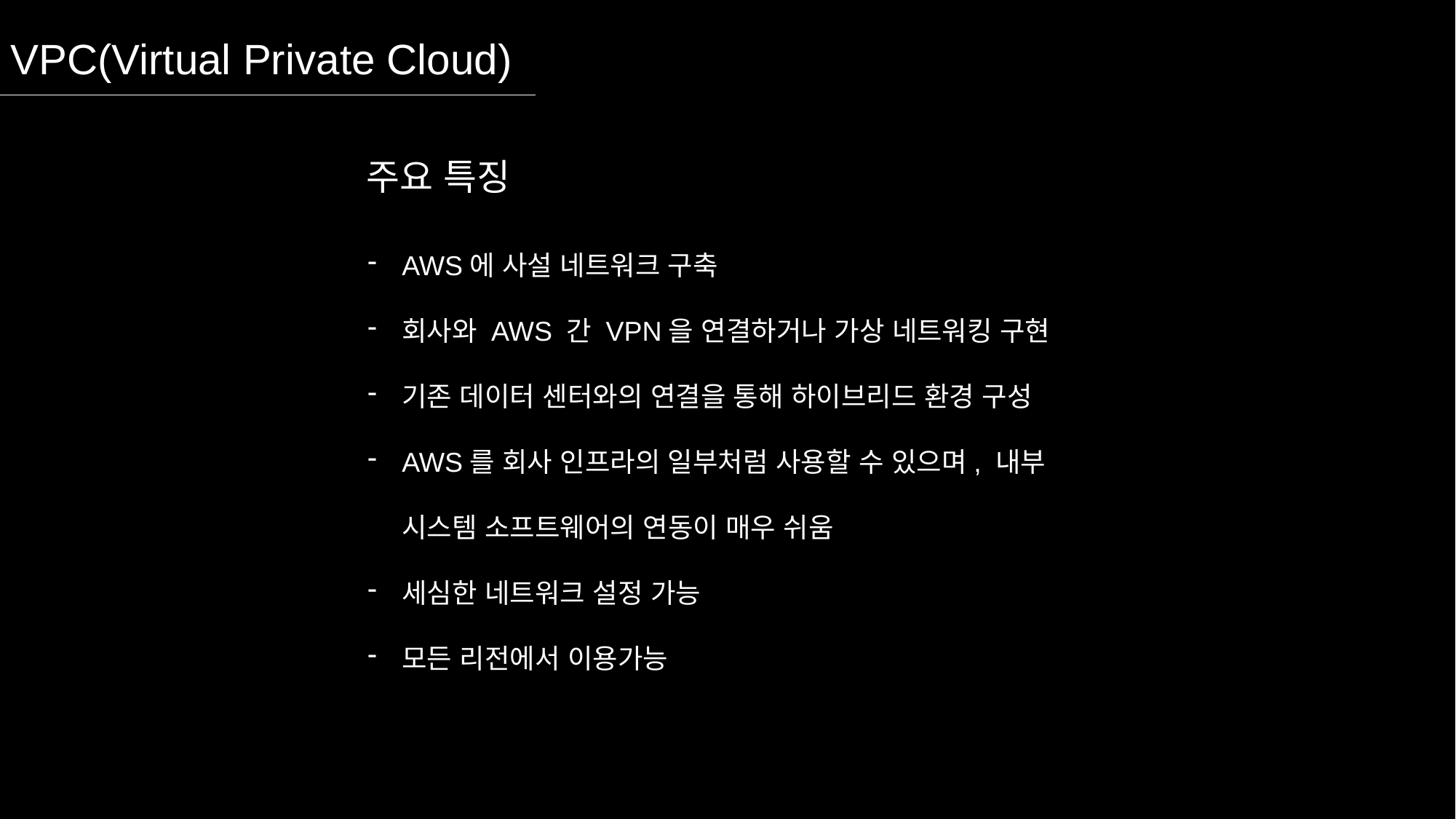

VPC(Virtual Private Cloud)
주요 특징
AWS에 사설 네트워크 구축
회사와 AWS 간 VPN을 연결하거나 가상 네트워킹 구현
기존 데이터 센터와의 연결을 통해 하이브리드 환경 구성
AWS를 회사 인프라의 일부처럼 사용할 수 있으며, 내부 시스템 소프트웨어의 연동이 매우 쉬움
세심한 네트워크 설정 가능
모든 리전에서 이용가능